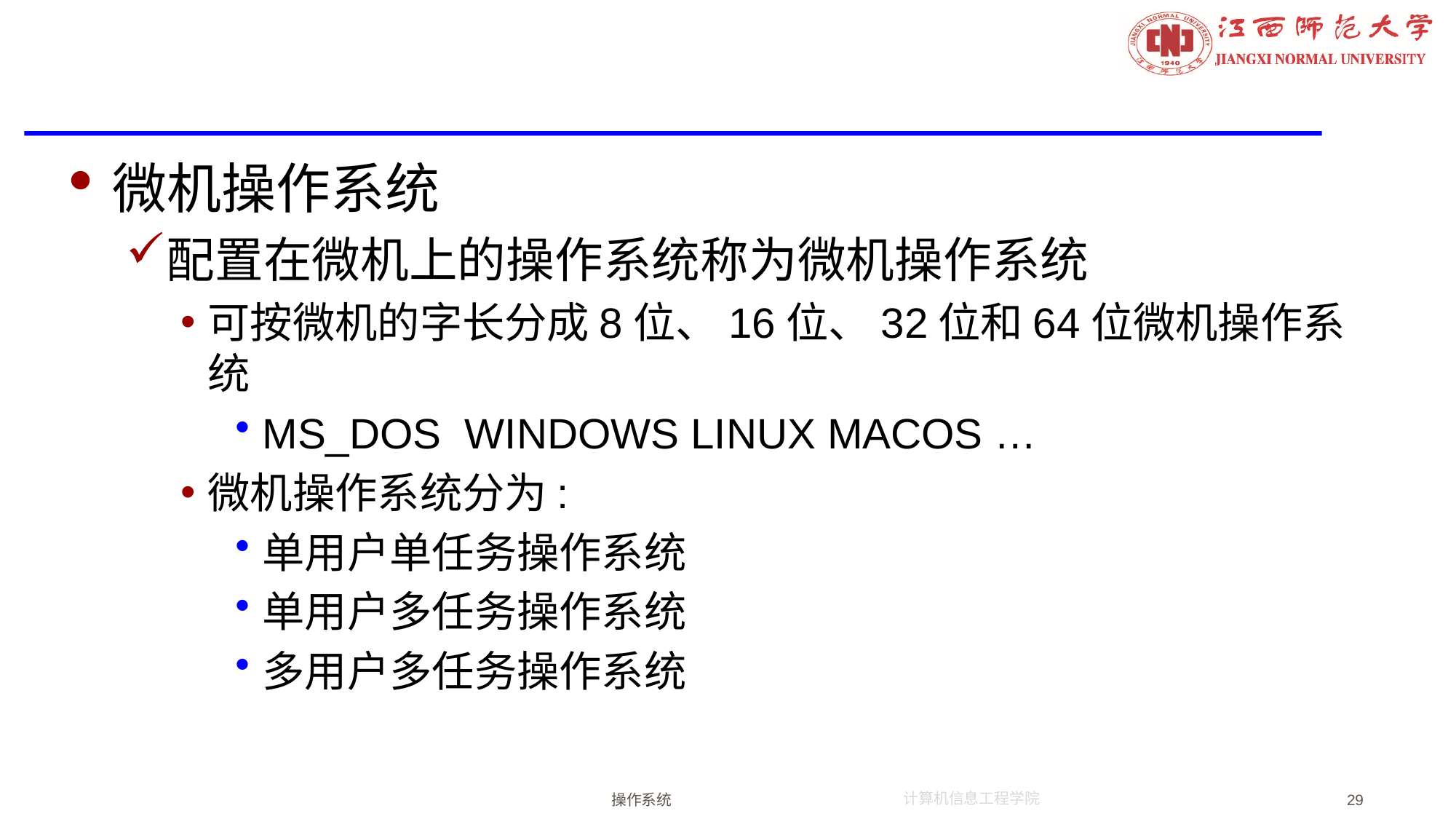

#
微机操作系统
配置在微机上的操作系统称为微机操作系统
可按微机的字长分成8位、16位、32位和64位微机操作系统
MS_DOS  WINDOWS LINUX MACOS …
微机操作系统分为:
单用户单任务操作系统
单用户多任务操作系统
多用户多任务操作系统

操作系统
29